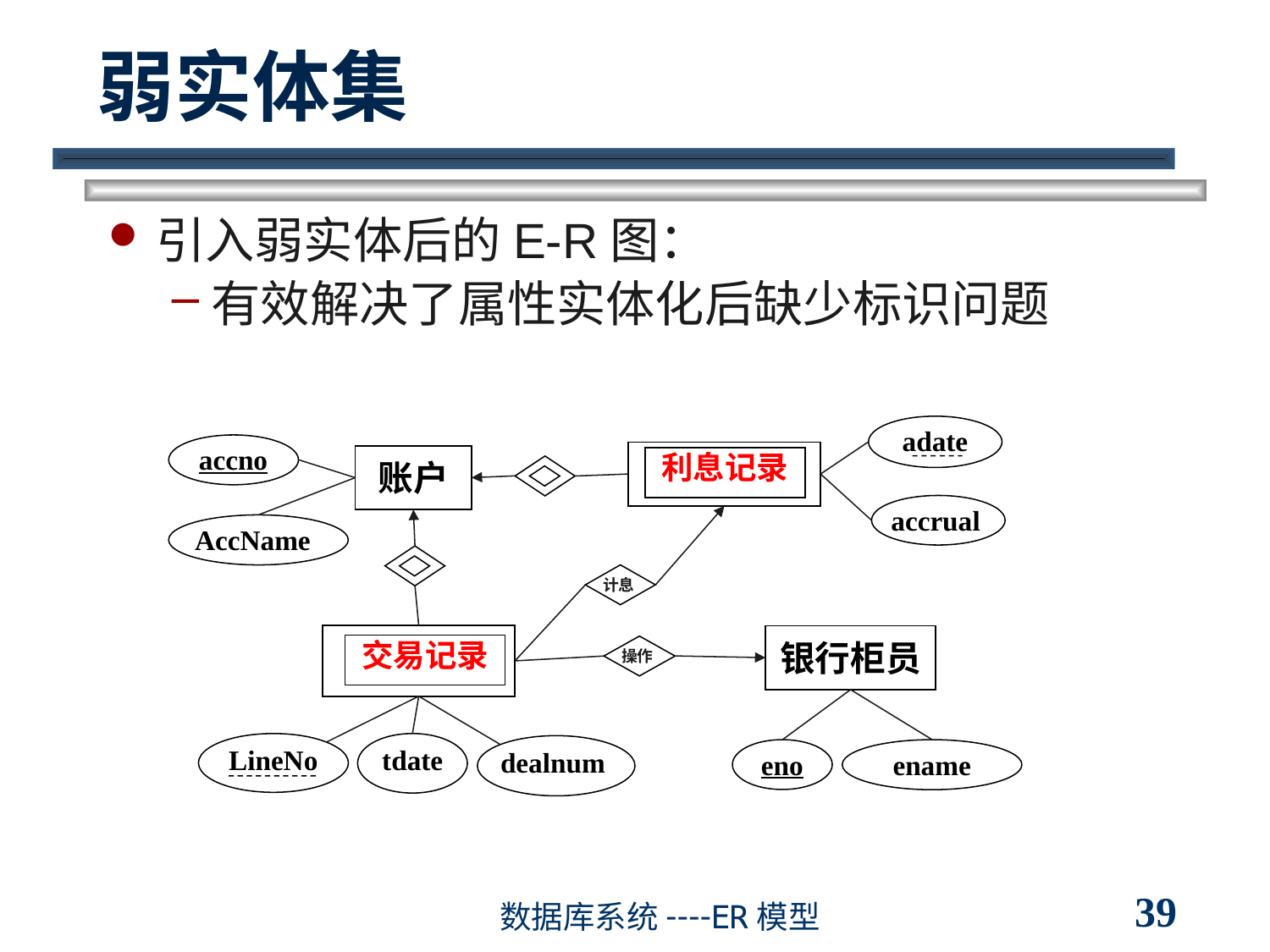

# 弱实体集
引入弱实体后的E-R图：
有效解决了属性实体化后缺少标识问题
adate
accno
账户
利息记录

accrual
AccName

计息
银行柜员
交易记录
操作
LineNo
tdate
dealnum
eno
ename

39
数据库系统----ER模型